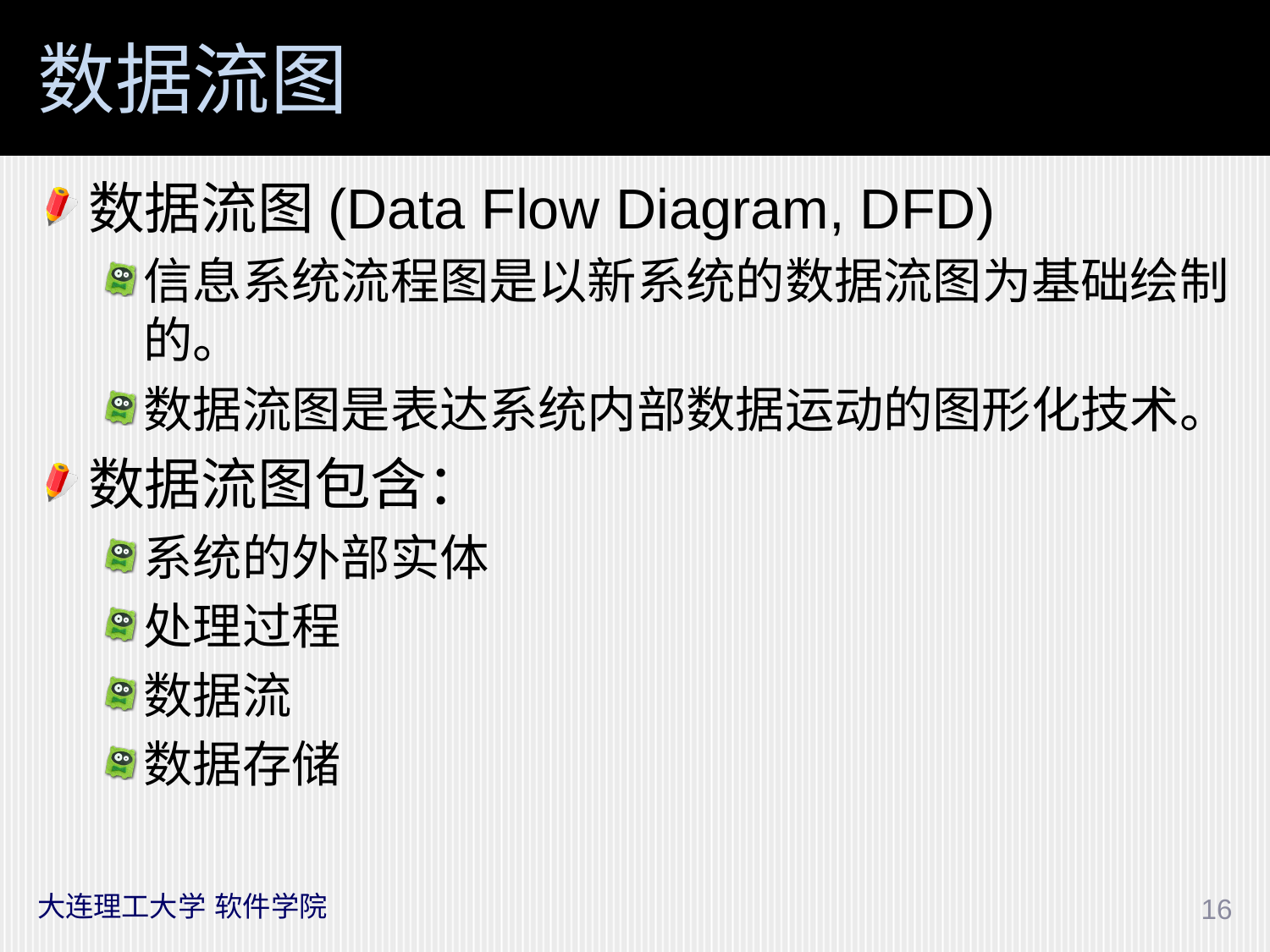

# 数据流图
数据流图(Data Flow Diagram, DFD)
信息系统流程图是以新系统的数据流图为基础绘制的。
数据流图是表达系统内部数据运动的图形化技术。
数据流图包含：
系统的外部实体
处理过程
数据流
数据存储
大连理工大学 软件学院
16